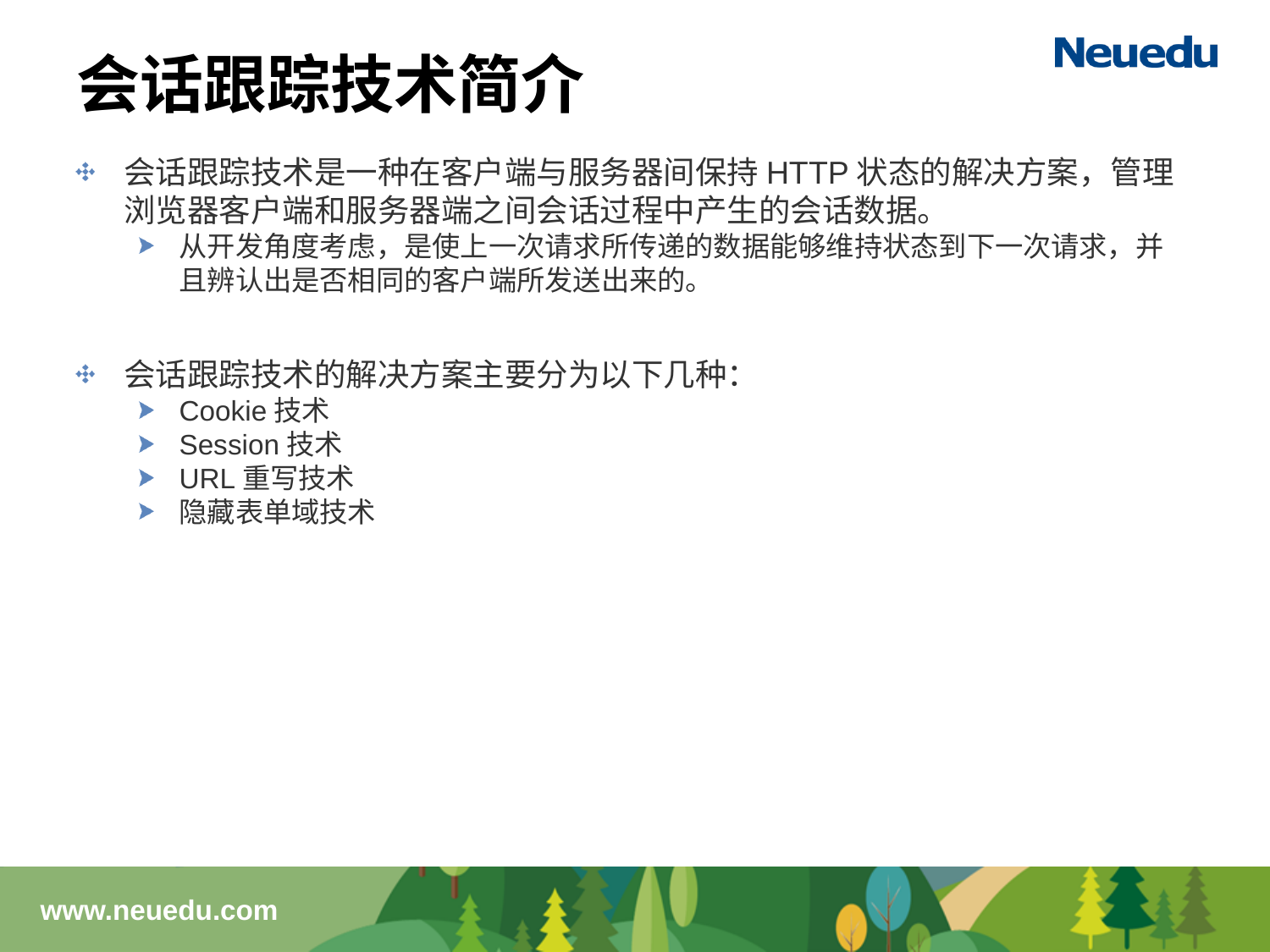

# 会话跟踪技术简介
会话跟踪技术是一种在客户端与服务器间保持HTTP状态的解决方案，管理浏览器客户端和服务器端之间会话过程中产生的会话数据。
从开发角度考虑，是使上一次请求所传递的数据能够维持状态到下一次请求，并且辨认出是否相同的客户端所发送出来的。

会话跟踪技术的解决方案主要分为以下几种：
Cookie技术
Session技术
URL重写技术
隐藏表单域技术